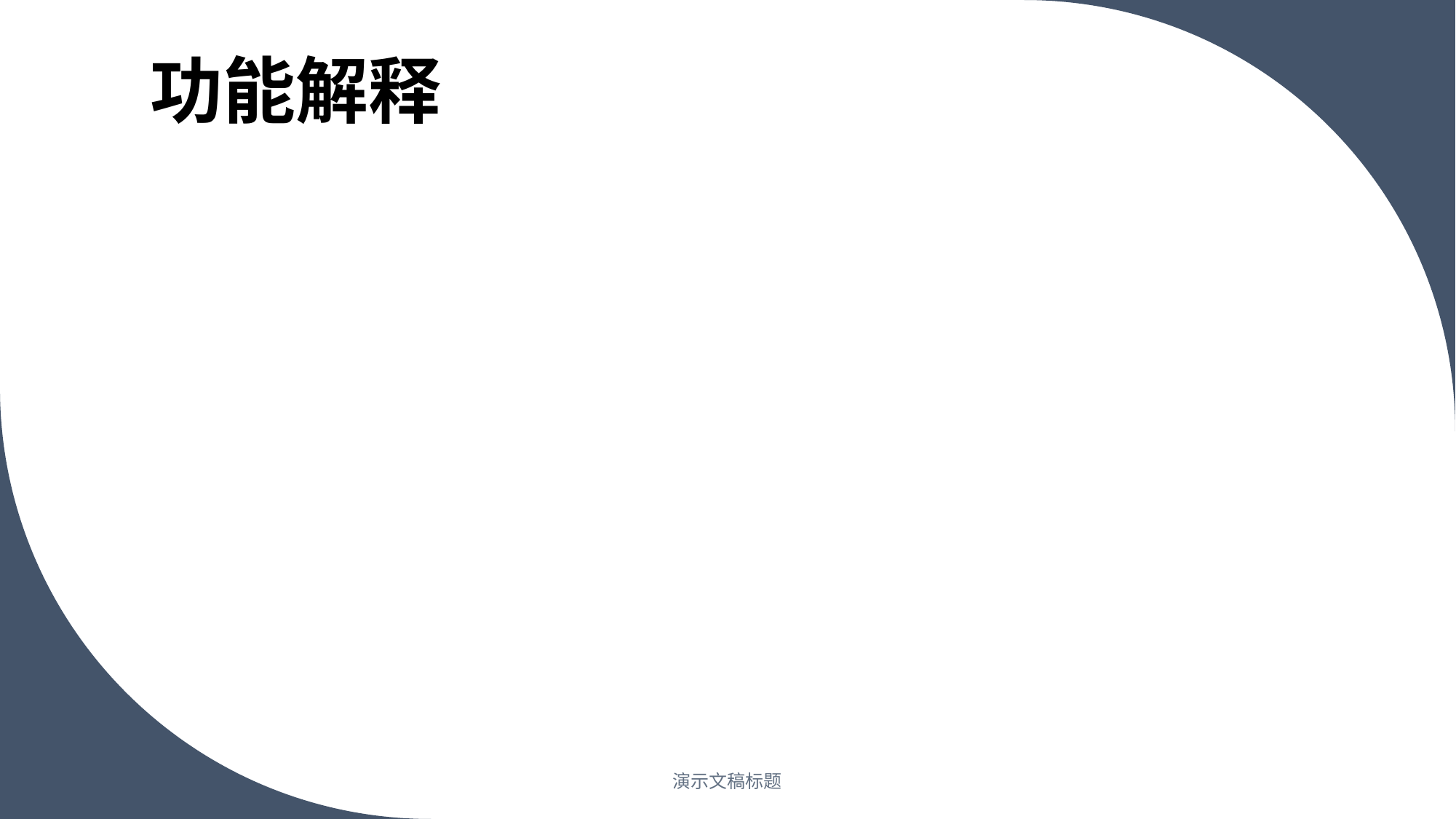

# 功能解释

### Chart

| Category |
|---|
演示文稿标题
12